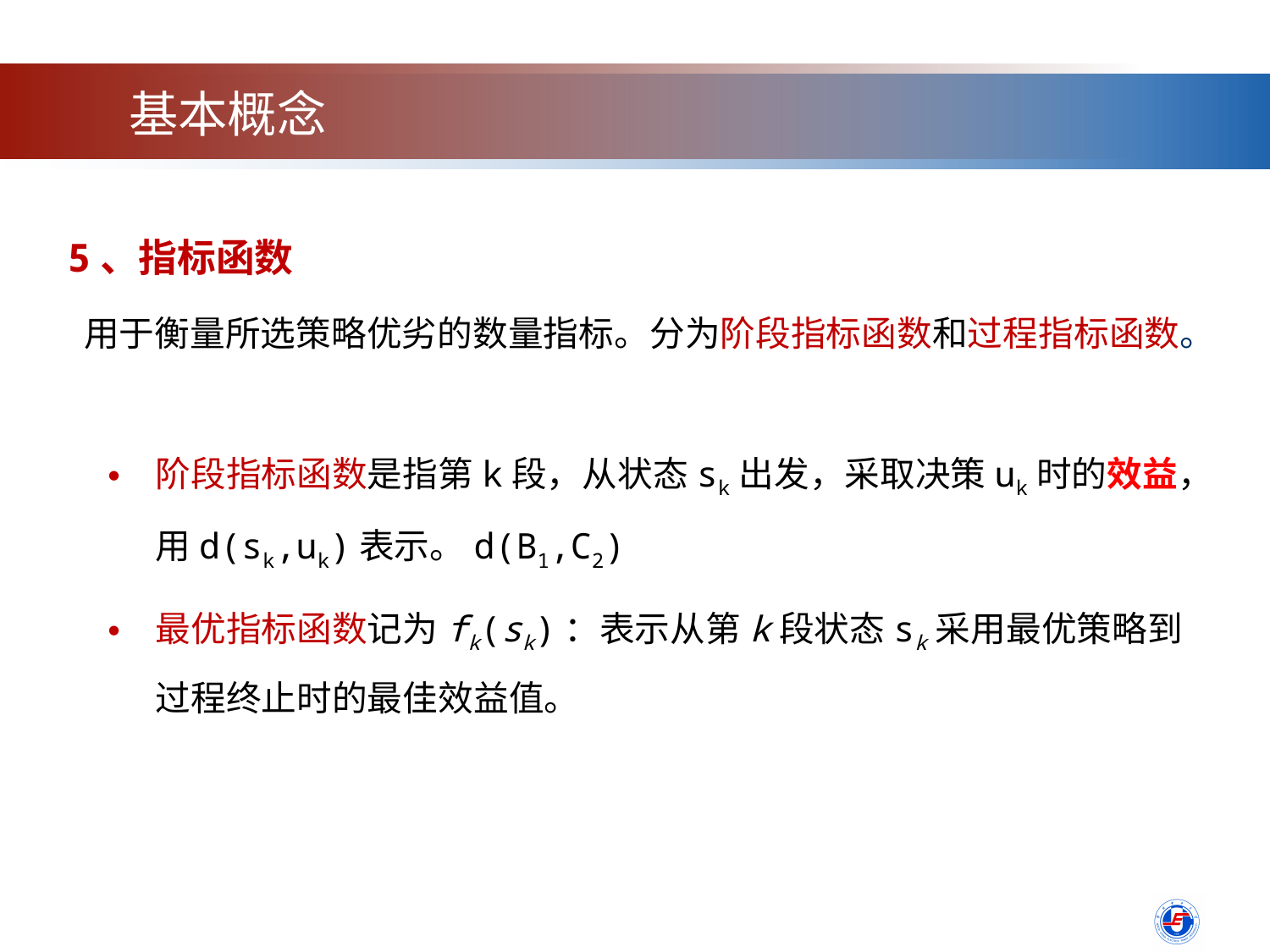

# 基本概念
 5、指标函数
    用于衡量所选策略优劣的数量指标。分为阶段指标函数和过程指标函数。
阶段指标函数是指第k段，从状态sk出发，采取决策uk时的效益，用d(sk,uk)表示。d(B1,C2)
最优指标函数记为fk(sk)：表示从第k段状态sk采用最优策略到过程终止时的最佳效益值。